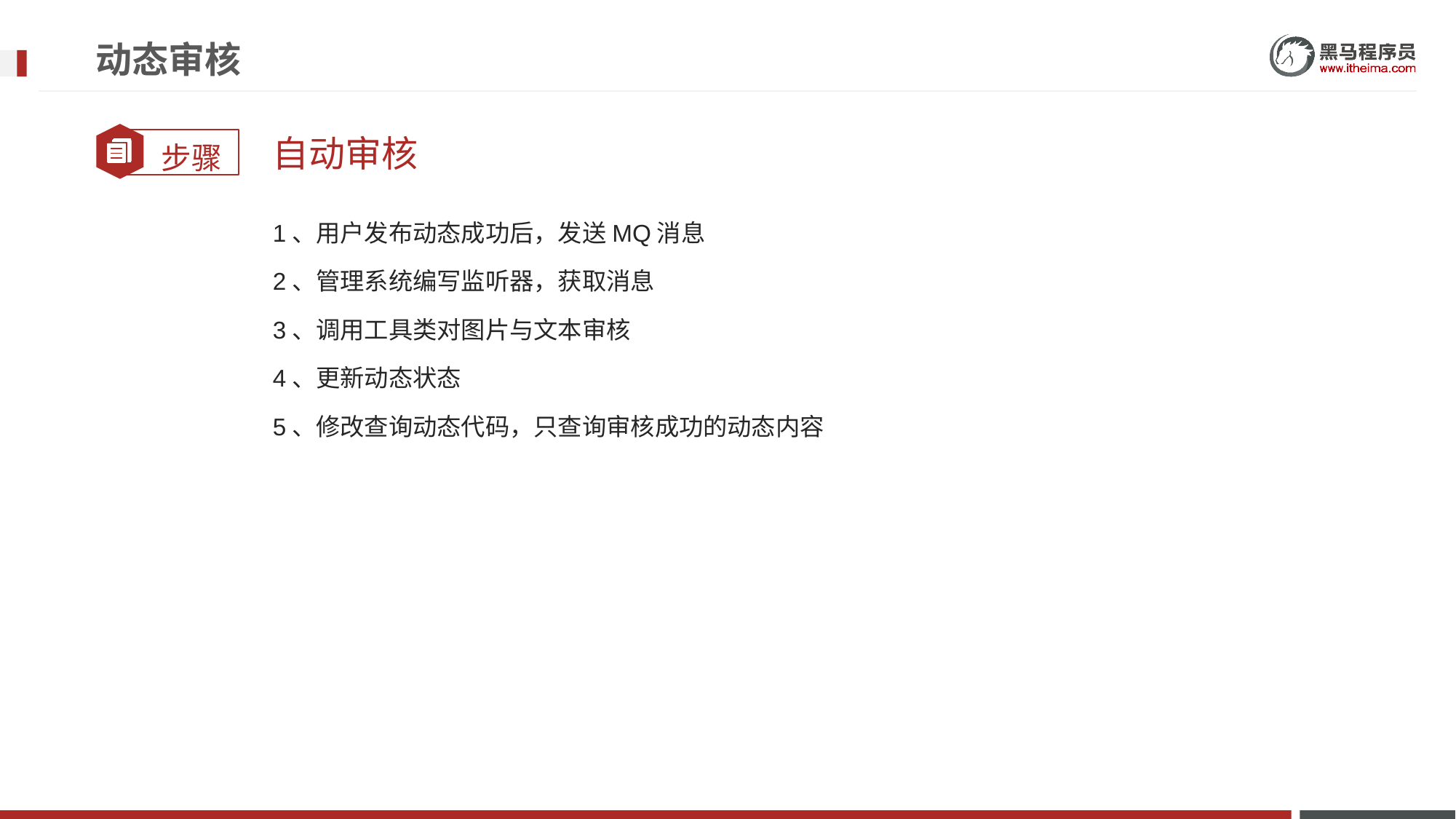

# 动态审核
自动审核
1、用户发布动态成功后，发送MQ消息
2、管理系统编写监听器，获取消息
3、调用工具类对图片与文本审核
4、更新动态状态
5、修改查询动态代码，只查询审核成功的动态内容